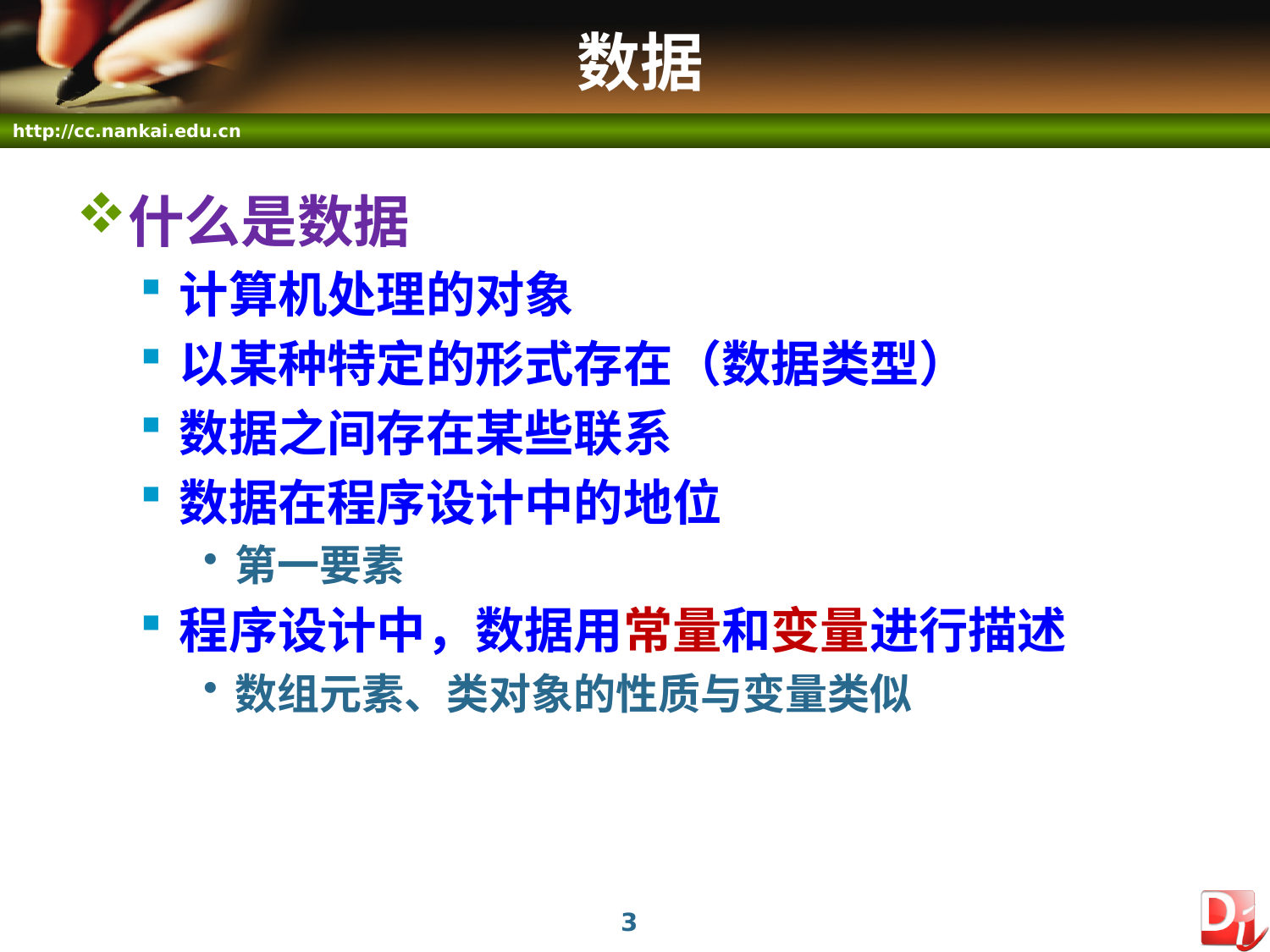

# 数据
什么是数据
计算机处理的对象
以某种特定的形式存在（数据类型）
数据之间存在某些联系
数据在程序设计中的地位
第一要素
程序设计中，数据用常量和变量进行描述
数组元素、类对象的性质与变量类似
3